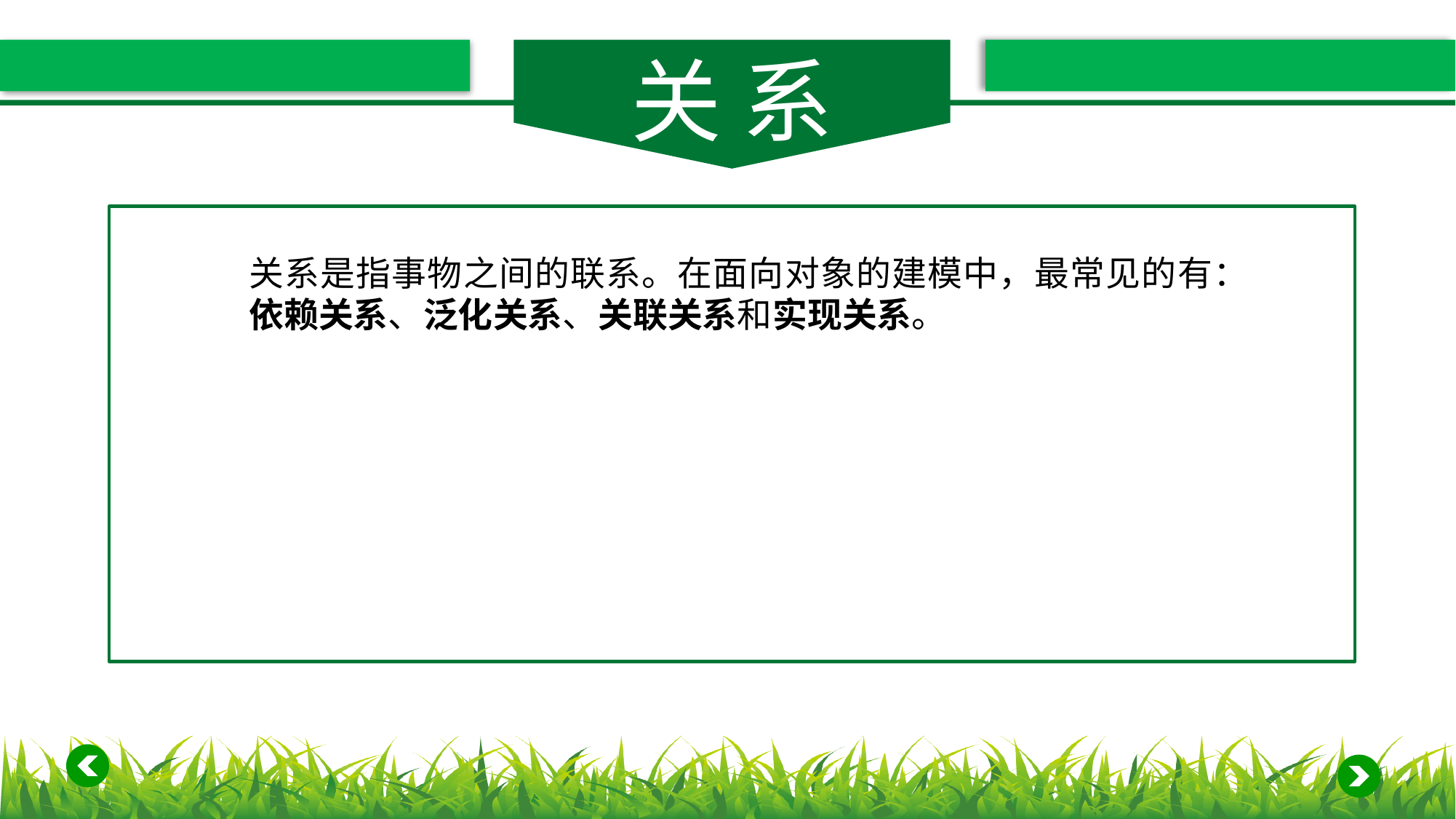

关 系

关系是指事物之间的联系。在面向对象的建模中，最常见的有：依赖关系、泛化关系、关联关系和实现关系。